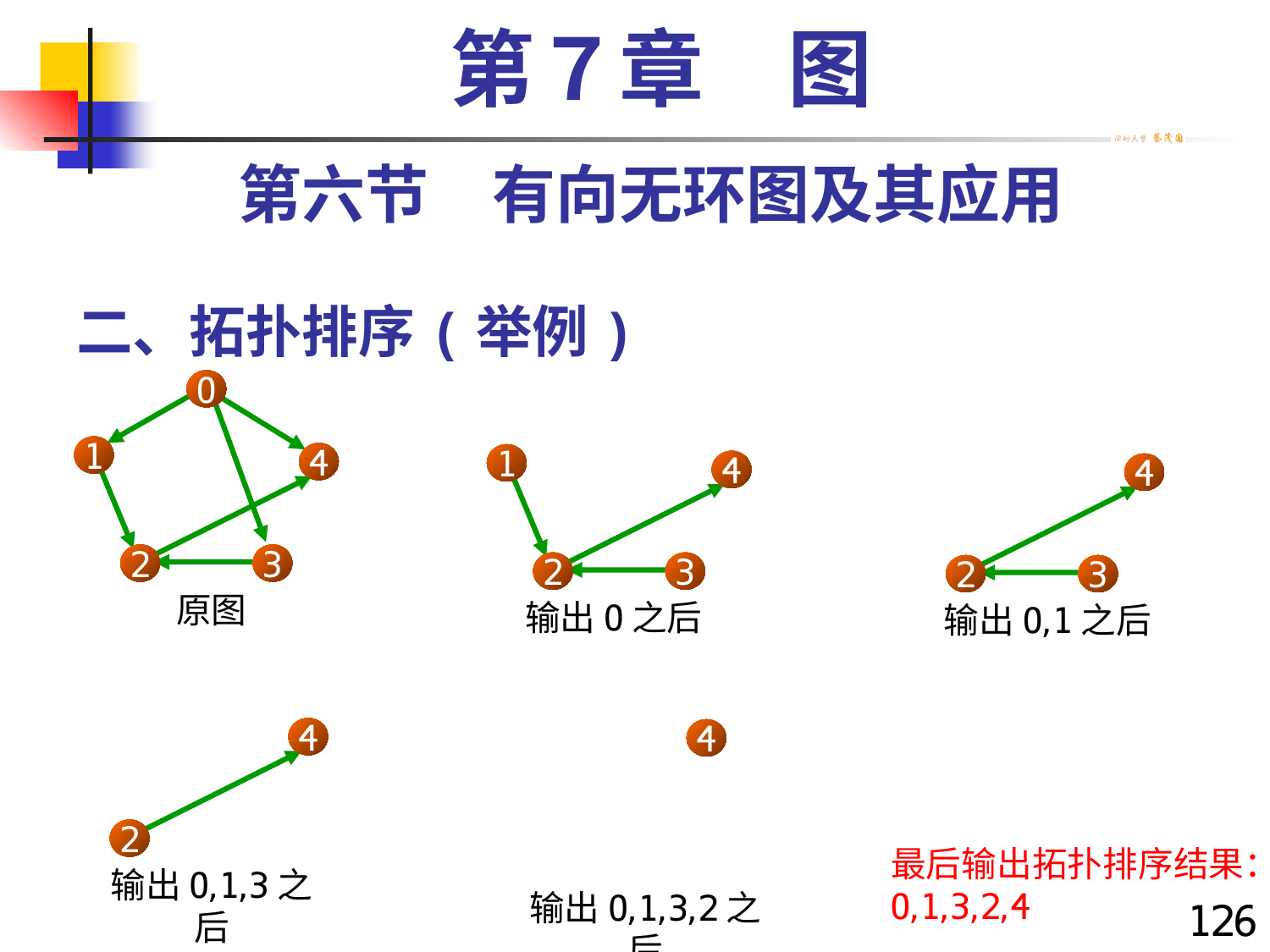

第７章　图
第六节　有向无环图及其应用
# 二、拓扑排序(举例)
0

1
4

2
3

1
4

2
3

4

2
3

原图
输出0之后
输出0,1之后
4

2
4
最后输出拓扑排序结果：0,1,3,2,4
输出0,1,3之后
输出0,1,3,2之后
126